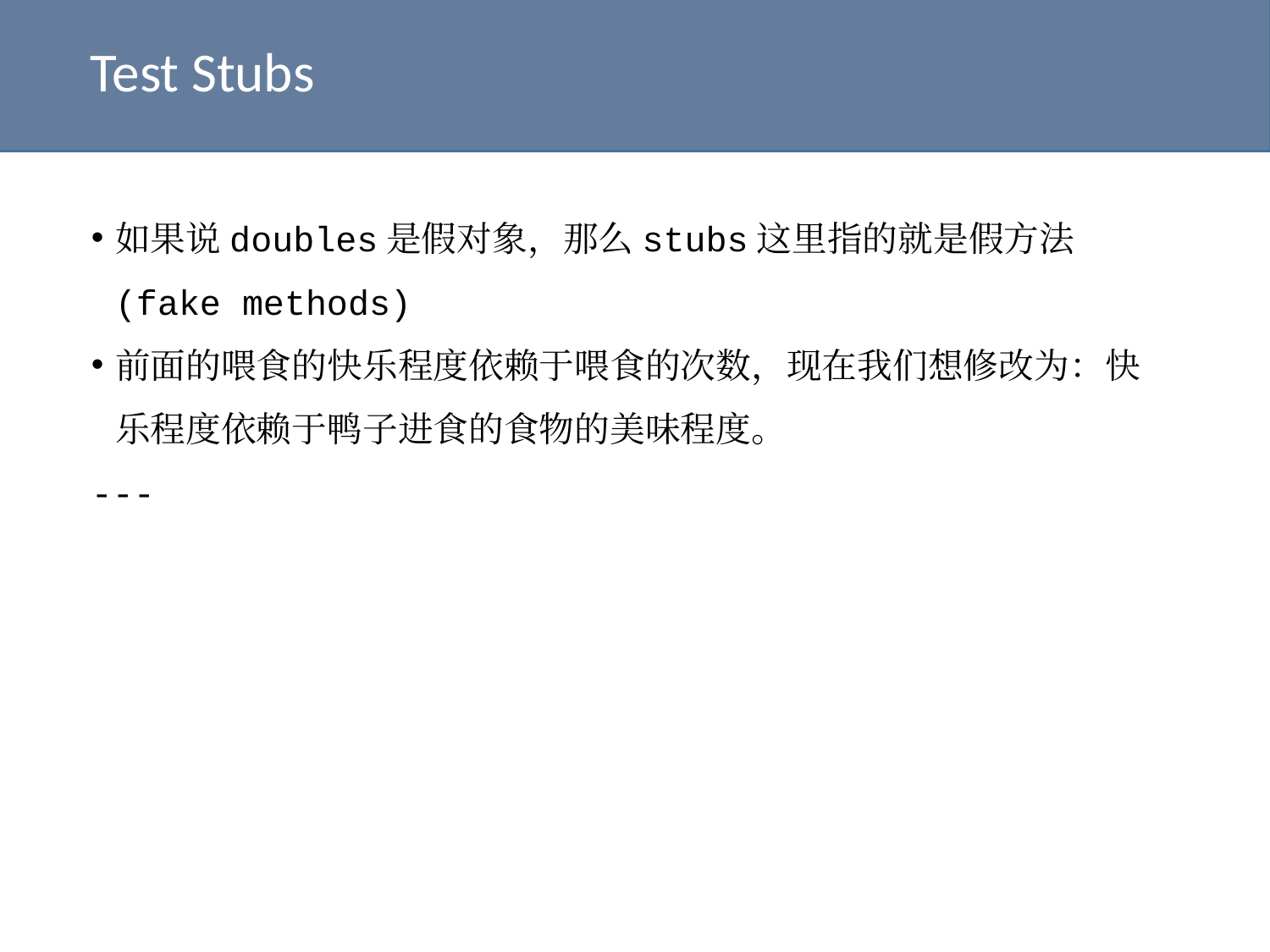

# Test Stubs
如果说doubles是假对象，那么stubs这里指的就是假方法(fake methods)
前面的喂食的快乐程度依赖于喂食的次数，现在我们想修改为：快乐程度依赖于鸭子进食的食物的美味程度。
---